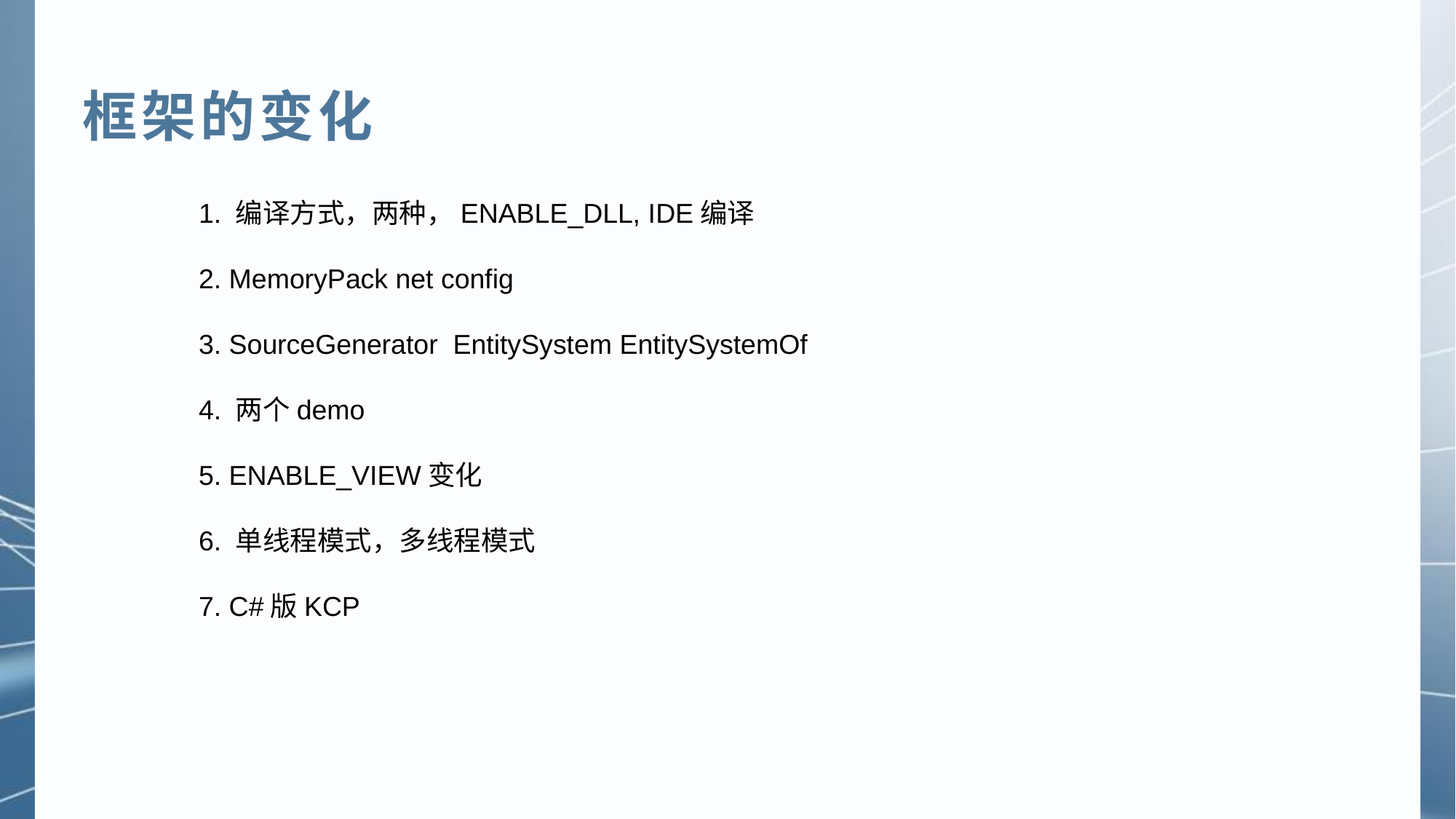

框架的变化
1. 编译方式，两种，ENABLE_DLL, IDE编译

2. MemoryPack net config

3. SourceGenerator  EntitySystem EntitySystemOf

4. 两个demo

5. ENABLE_VIEW变化

6. 单线程模式，多线程模式

7. C#版KCP